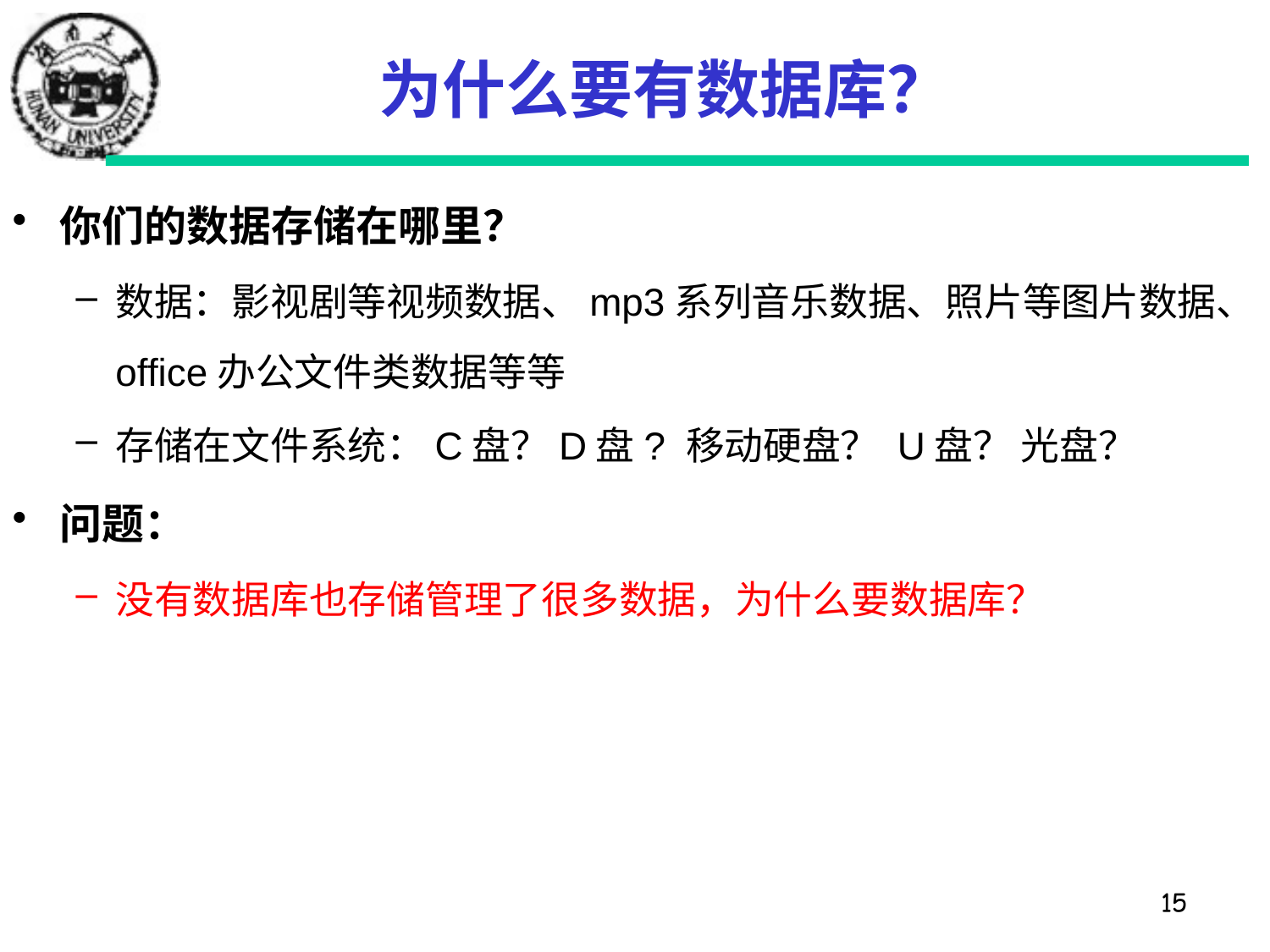

# 为什么要有数据库？
你们的数据存储在哪里？
数据：影视剧等视频数据、mp3系列音乐数据、照片等图片数据、office办公文件类数据等等
存储在文件系统：C盘？D盘? 移动硬盘？ U盘？ 光盘？
问题：
没有数据库也存储管理了很多数据，为什么要数据库？

15